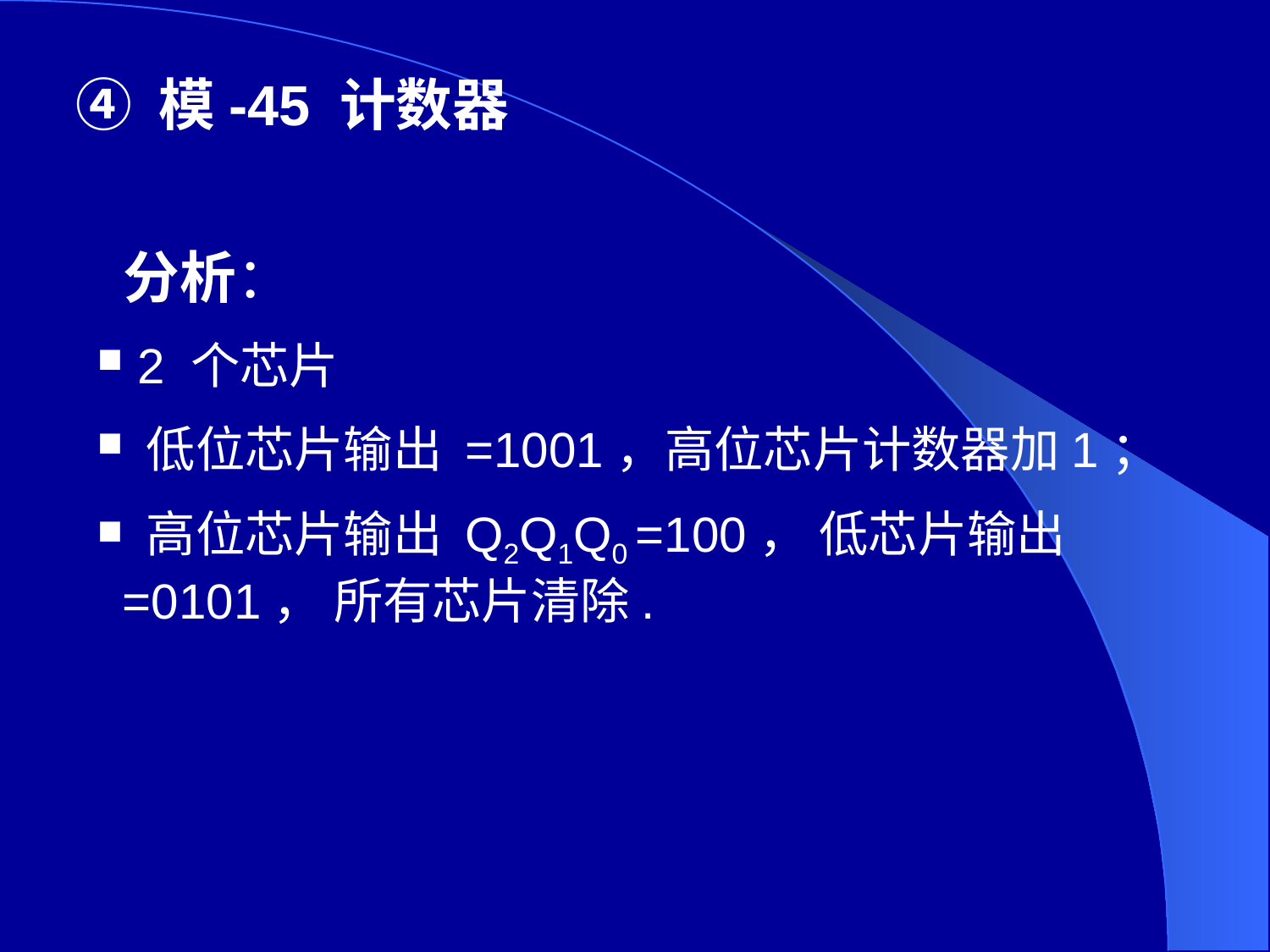

④ 模-45 计数器
 分析：
 2 个芯片
 低位芯片输出 =1001，高位芯片计数器加1；
 高位芯片输出 Q2Q1Q0 =100， 低芯片输出 =0101， 所有芯片清除.